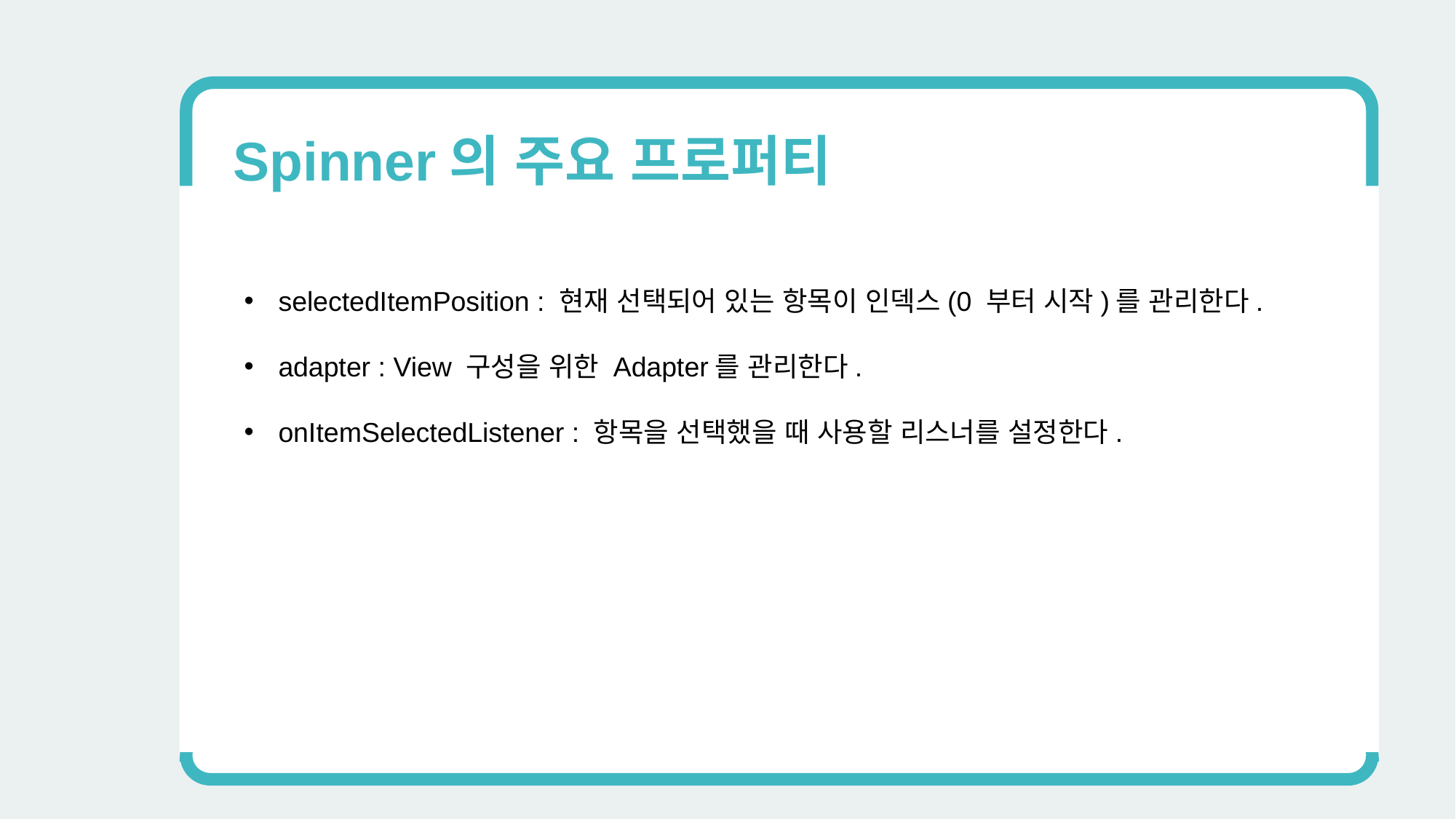

Spinner의 주요 프로퍼티

selectedItemPosition : 현재 선택되어 있는 항목이 인덱스(0 부터 시작)를 관리한다.
adapter : View 구성을 위한 Adapter를 관리한다.
onItemSelectedListener : 항목을 선택했을 때 사용할 리스너를 설정한다.